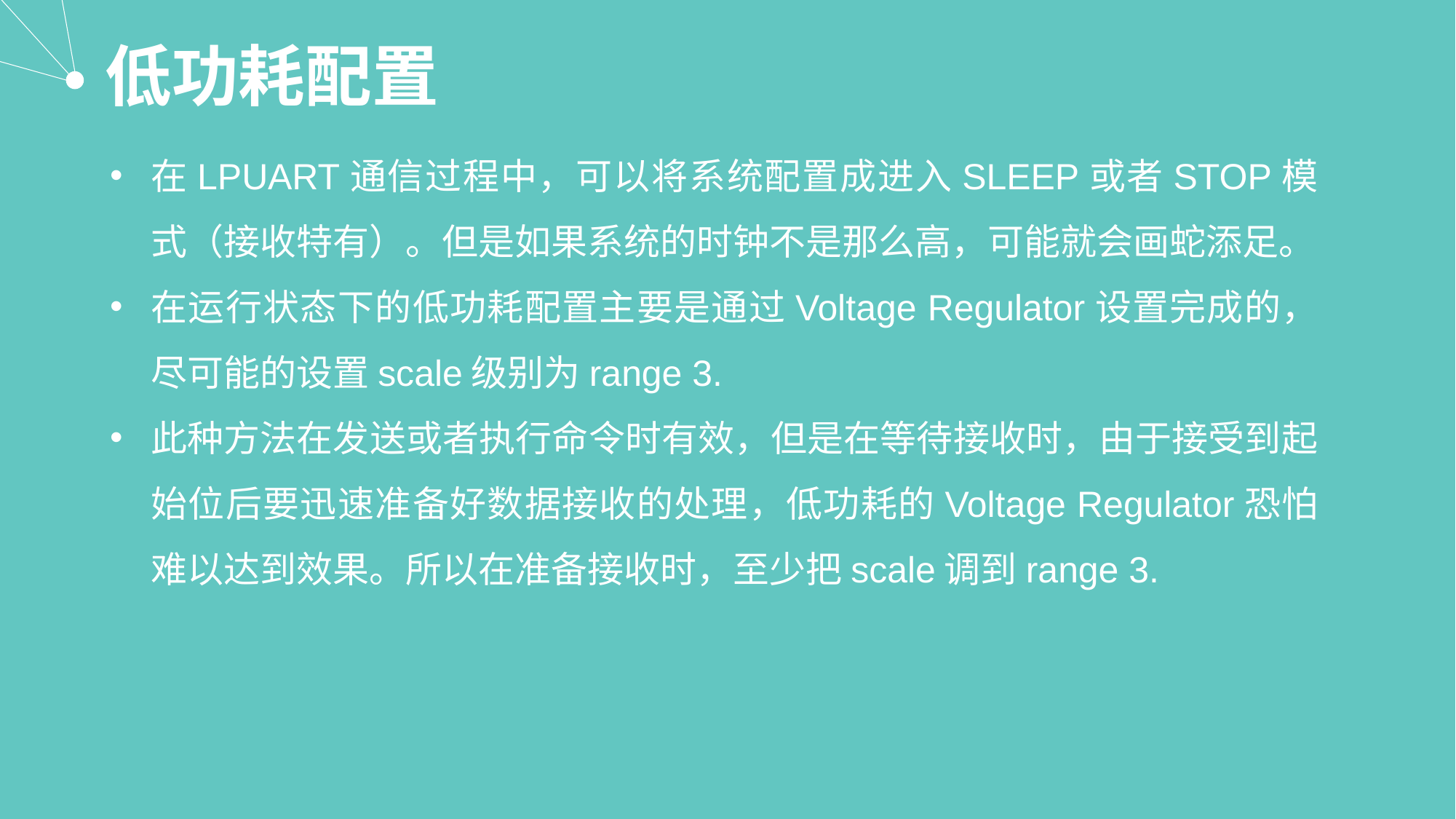

# 低功耗配置
在LPUART通信过程中，可以将系统配置成进入SLEEP或者STOP模式（接收特有）。但是如果系统的时钟不是那么高，可能就会画蛇添足。
在运行状态下的低功耗配置主要是通过Voltage Regulator设置完成的，尽可能的设置scale级别为range 3.
此种方法在发送或者执行命令时有效，但是在等待接收时，由于接受到起始位后要迅速准备好数据接收的处理，低功耗的Voltage Regulator恐怕难以达到效果。所以在准备接收时，至少把scale调到range 3.